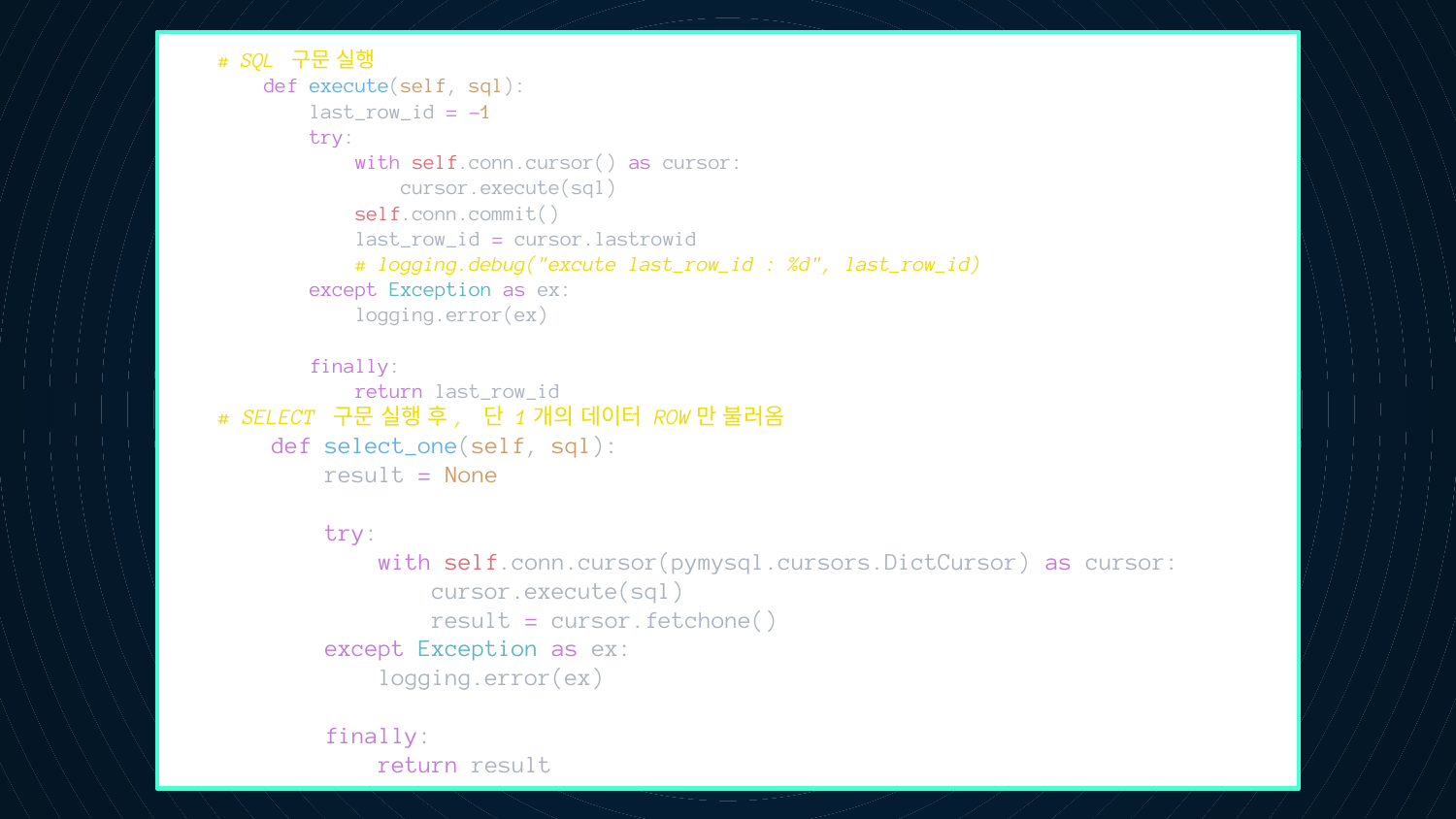

# SQL 구문 실행
    def execute(self, sql):
        last_row_id = -1
        try:
            with self.conn.cursor() as cursor:
                cursor.execute(sql)
            self.conn.commit()
            last_row_id = cursor.lastrowid
            # logging.debug("excute last_row_id : %d", last_row_id)
        except Exception as ex:
            logging.error(ex)
        finally:
            return last_row_id
# SELECT 구문 실행 후, 단 1개의 데이터 ROW만 불러옴
    def select_one(self, sql):
        result = None
        try:
            with self.conn.cursor(pymysql.cursors.DictCursor) as cursor:
                cursor.execute(sql)
                result = cursor.fetchone()
        except Exception as ex:
            logging.error(ex)
        finally:
            return result